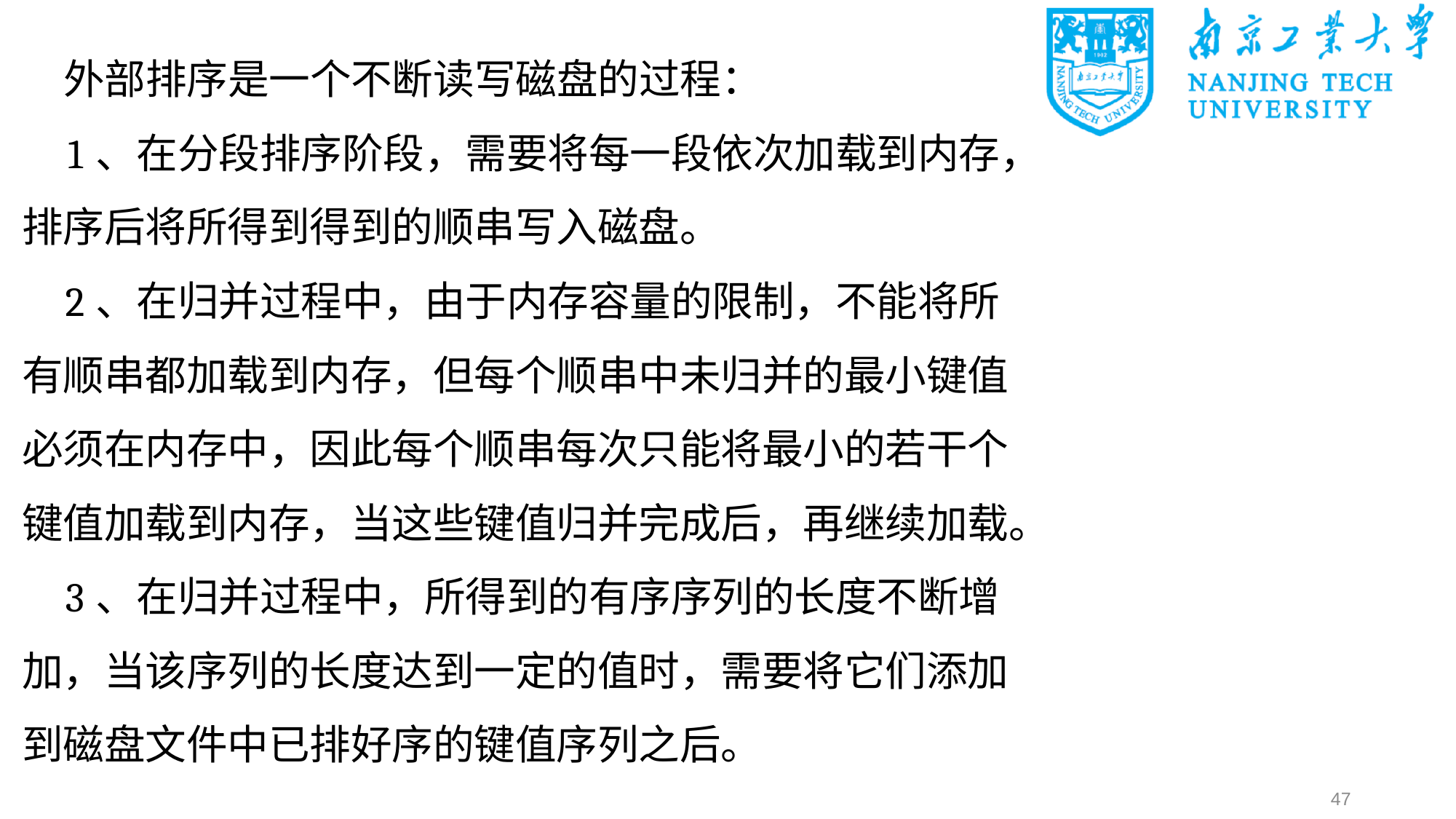

外部排序是一个不断读写磁盘的过程：
1、在分段排序阶段，需要将每一段依次加载到内存，排序后将所得到得到的顺串写入磁盘。
2、在归并过程中，由于内存容量的限制，不能将所有顺串都加载到内存，但每个顺串中未归并的最小键值必须在内存中，因此每个顺串每次只能将最小的若干个键值加载到内存，当这些键值归并完成后，再继续加载。
3、在归并过程中，所得到的有序序列的长度不断增加，当该序列的长度达到一定的值时，需要将它们添加到磁盘文件中已排好序的键值序列之后。
47